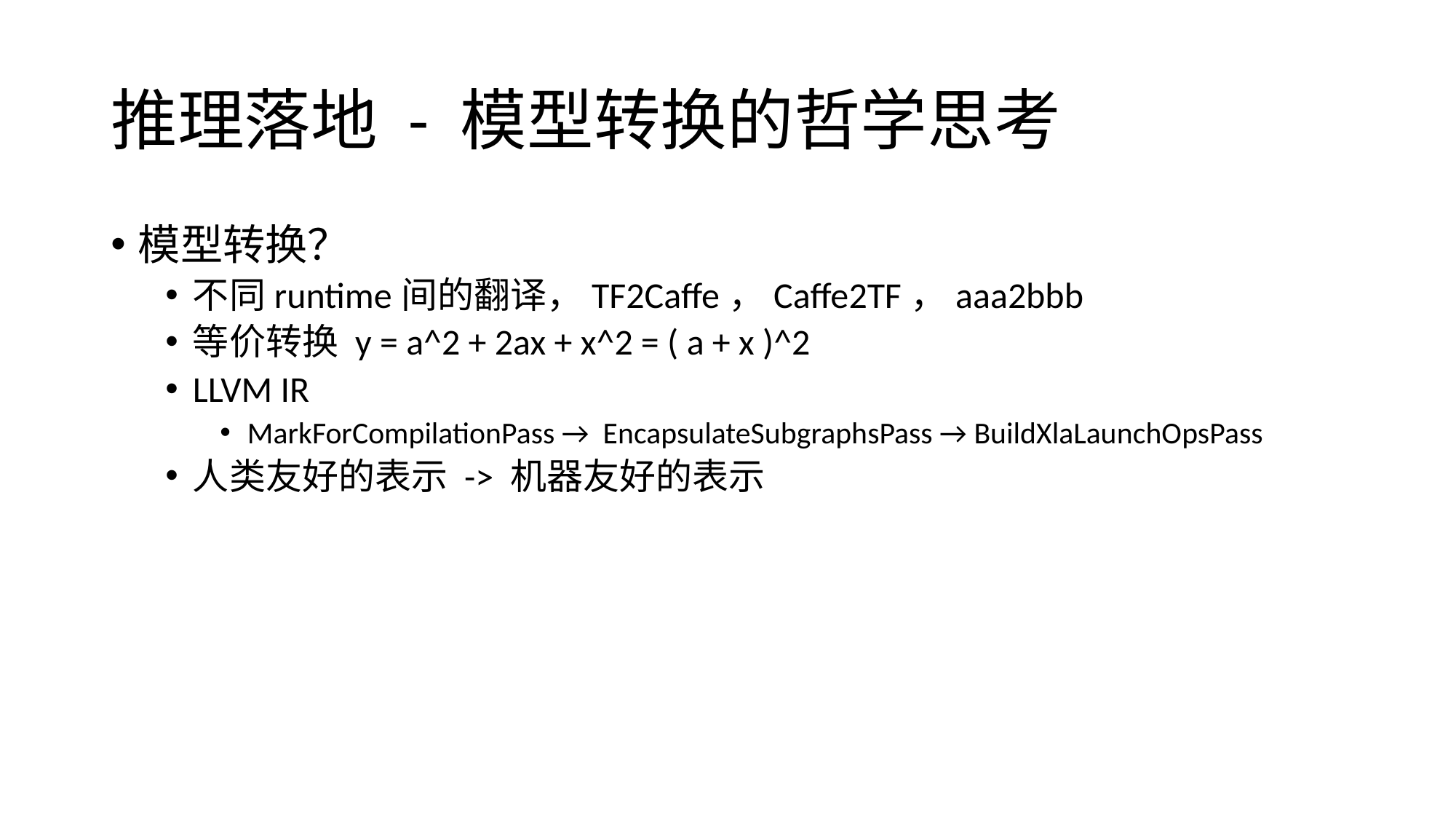

# 推理落地 - 模型转换的哲学思考
模型转换？
不同runtime间的翻译，TF2Caffe，Caffe2TF，aaa2bbb
等价转换 y = a^2 + 2ax + x^2 = ( a + x )^2
LLVM IR
MarkForCompilationPass →  EncapsulateSubgraphsPass → BuildXlaLaunchOpsPass
人类友好的表示 -> 机器友好的表示